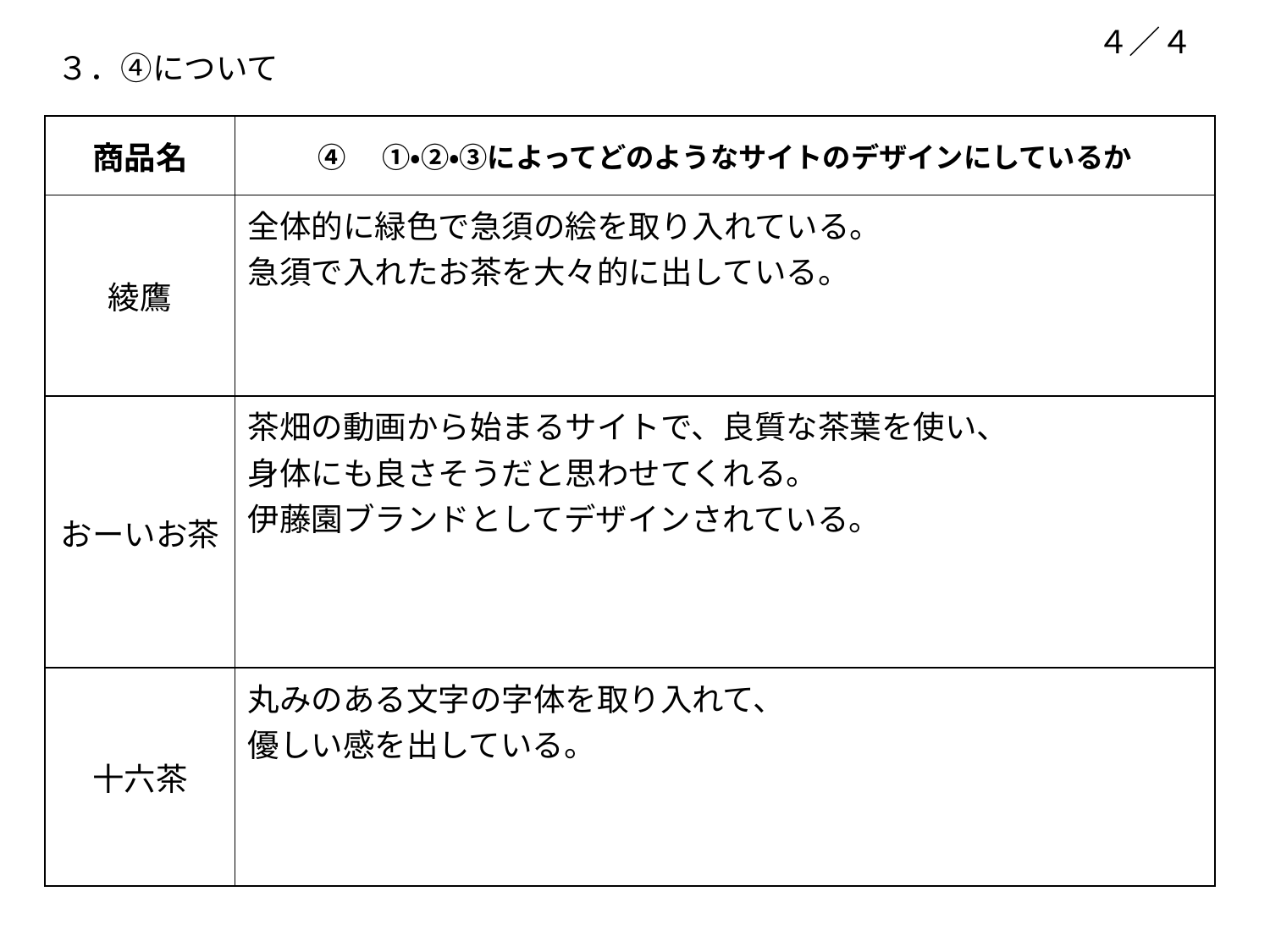

４／４
３．④について
| 商品名 | ④　①・②・③によってどのようなサイトのデザインにしているか |
| --- | --- |
| 綾鷹 | 全体的に緑色で急須の絵を取り入れている。 急須で入れたお茶を大々的に出している。 |
| おーいお茶 | 茶畑の動画から始まるサイトで、良質な茶葉を使い、 身体にも良さそうだと思わせてくれる。 伊藤園ブランドとしてデザインされている。 |
| 十六茶 | 丸みのある文字の字体を取り入れて、 優しい感を出している。 |